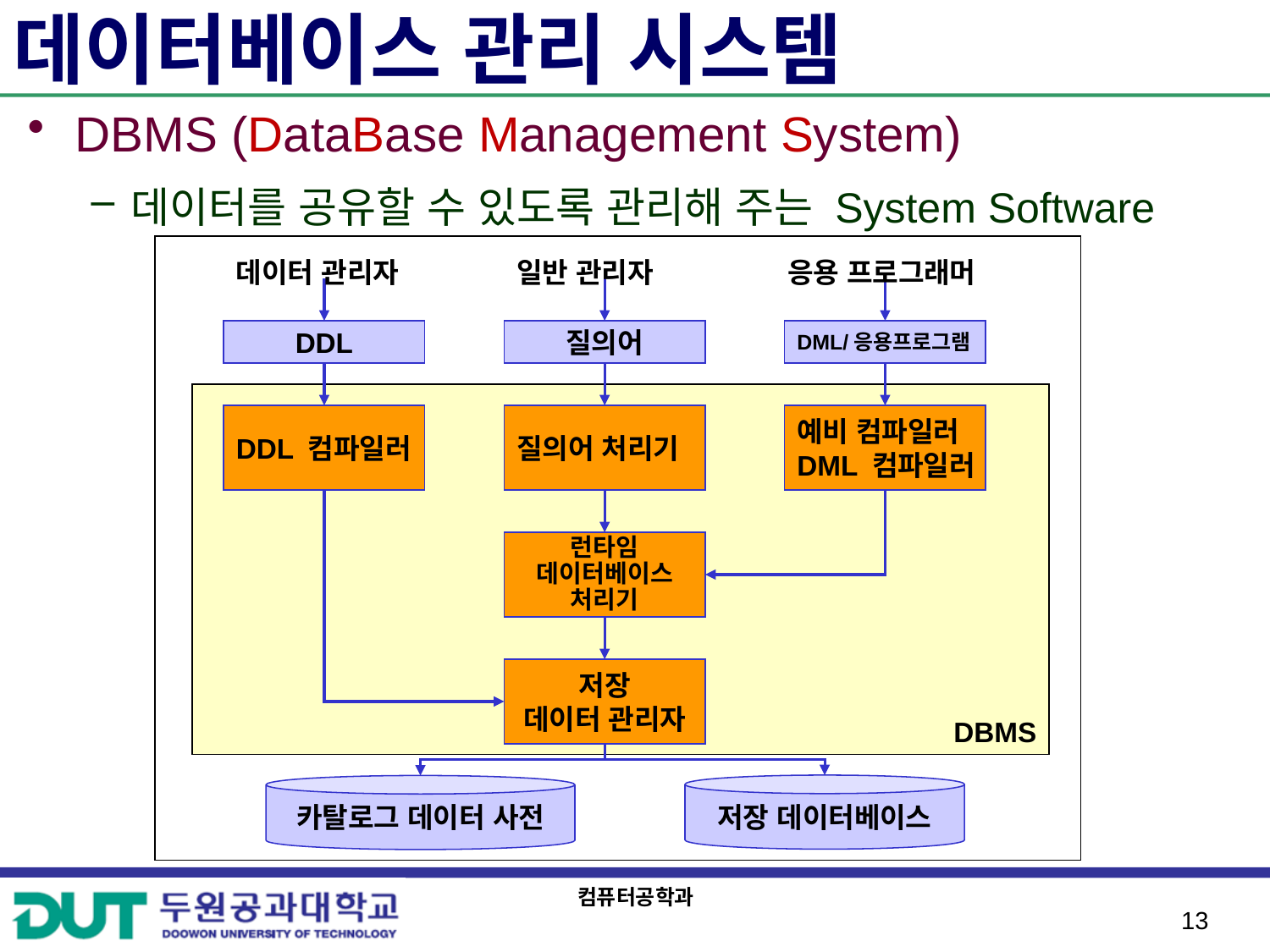

# 데이터베이스 관리 시스템
DBMS (DataBase Management System)
데이터를 공유할 수 있도록 관리해 주는 System Software

데이터 관리자
일반 관리자
응용 프로그래머
DDL
질의어
DML/응용프로그램
DBMS
DDL 컴파일러
질의어 처리기
예비 컴파일러
DML 컴파일러
런타임
데이터베이스
처리기
저장
데이터 관리자
저장 데이터베이스
카탈로그 데이터 사전